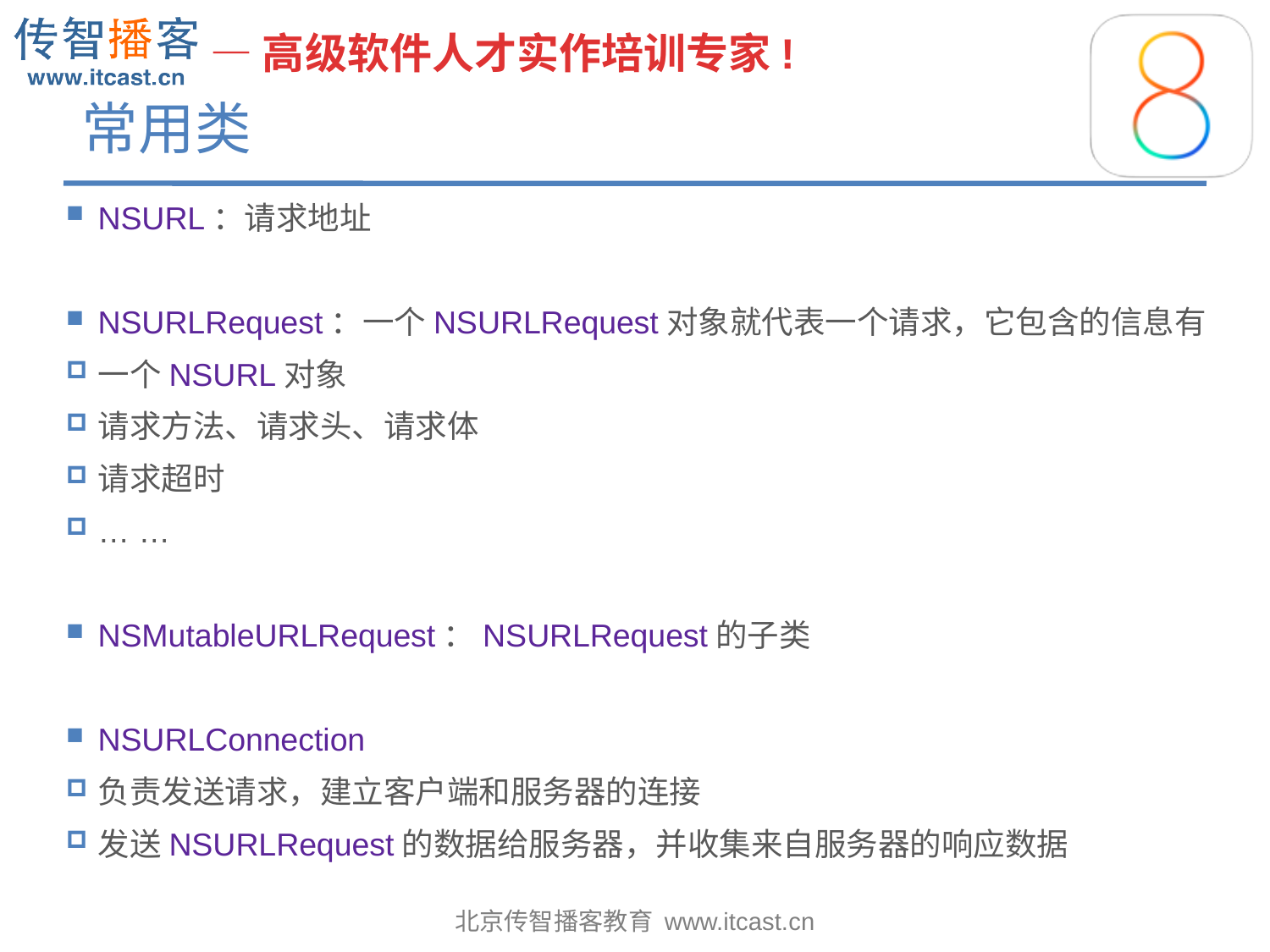

# 常用类
NSURL：请求地址

NSURLRequest：一个NSURLRequest对象就代表一个请求，它包含的信息有
一个NSURL对象
请求方法、请求头、请求体
请求超时
… …

NSMutableURLRequest：NSURLRequest的子类

NSURLConnection
负责发送请求，建立客户端和服务器的连接
发送NSURLRequest的数据给服务器，并收集来自服务器的响应数据